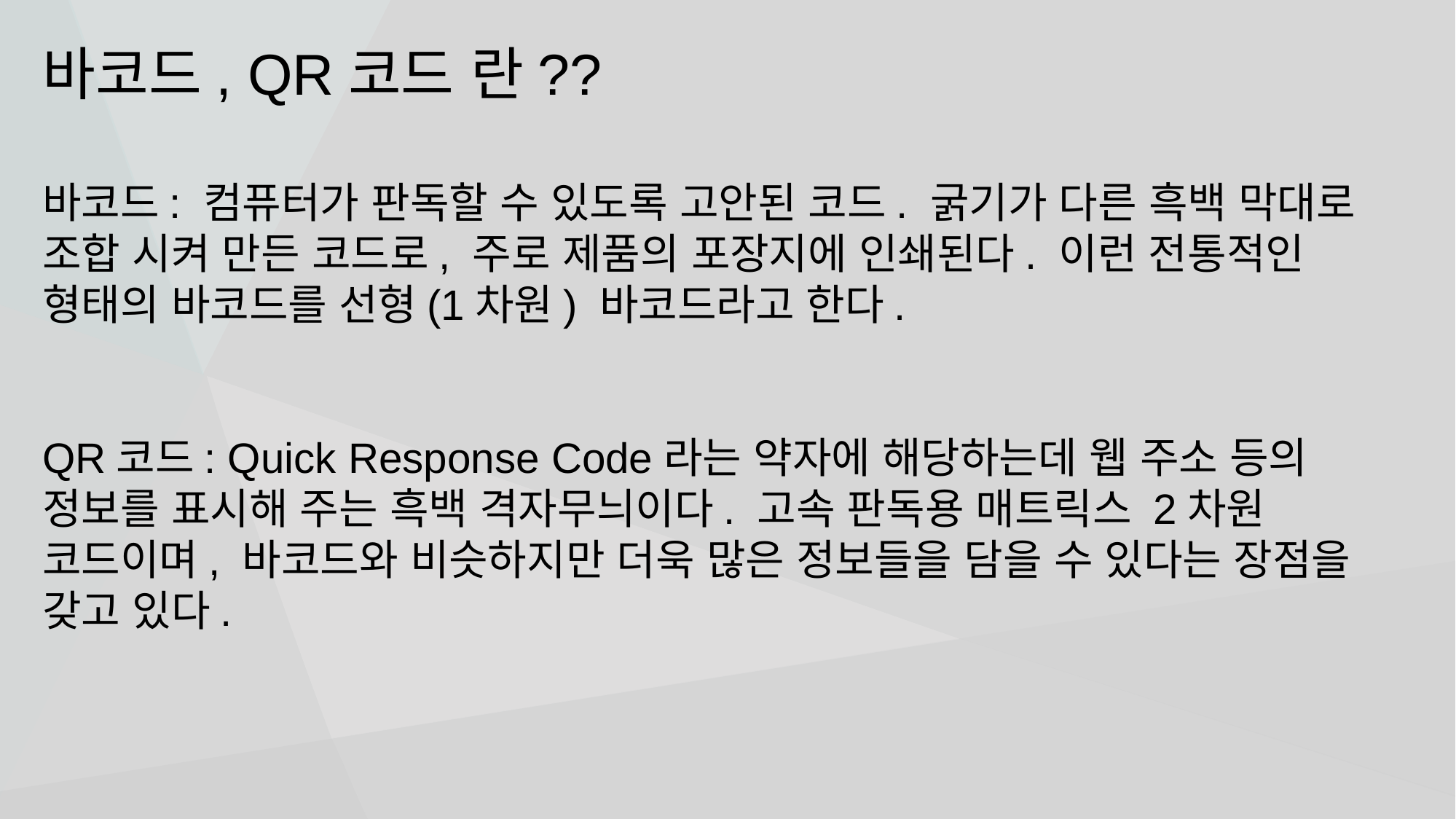

# 바코드, QR코드 란?? 바코드: 컴퓨터가 판독할 수 있도록 고안된 코드. 굵기가 다른 흑백 막대로 조합 시켜 만든 코드로, 주로 제품의 포장지에 인쇄된다. 이런 전통적인 형태의 바코드를 선형(1차원) 바코드라고 한다. QR코드: Quick Response Code라는 약자에 해당하는데 웹 주소 등의 정보를 표시해 주는 흑백 격자무늬이다. 고속 판독용 매트릭스 2차원 코드이며, 바코드와 비슷하지만 더욱 많은 정보들을 담을 수 있다는 장점을 갖고 있다.